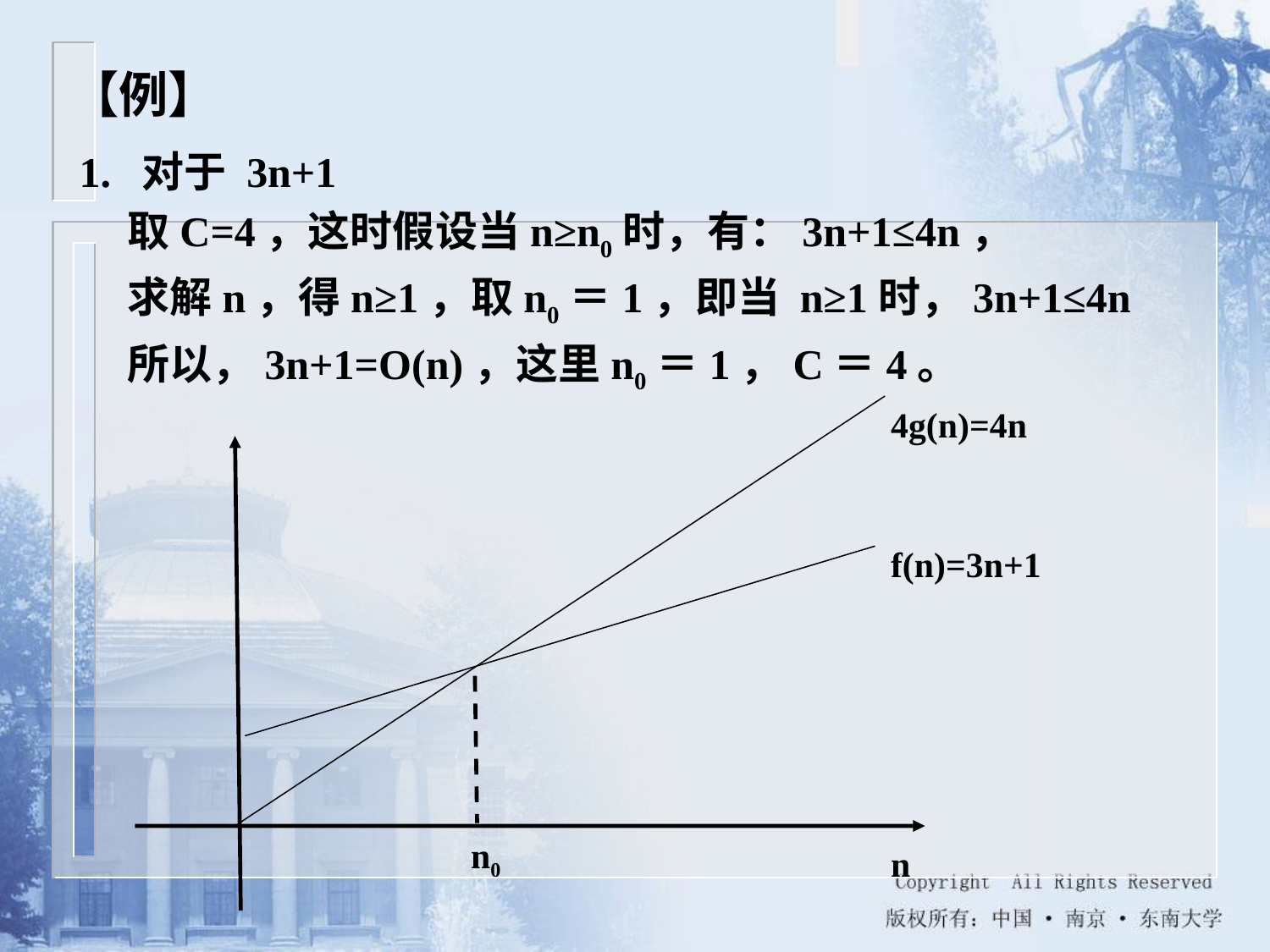

【例】
1.  对于 3n+1
    取C=4，这时假设当n≥n0时，有：3n+1≤4n，
    求解n，得n≥1，取n0＝1，即当 n≥1时，3n+1≤4n
    所以，3n+1=O(n)，这里n0＝1，C＝4。
4g(n)=4n

f(n)=3n+1

n0

n